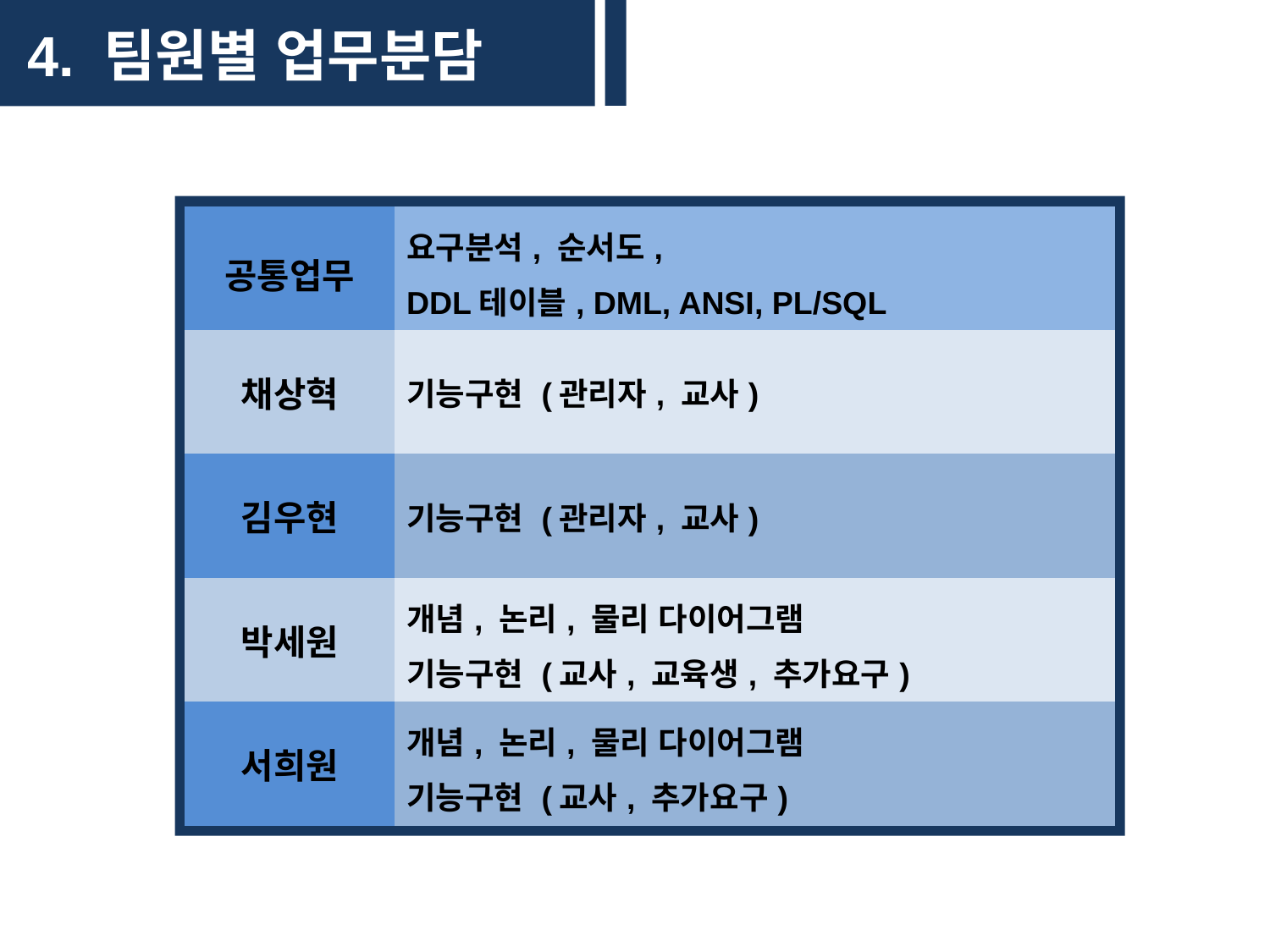

4. 팀원별 업무분담

| 공통업무 | 요구분석, 순서도, DDL테이블, DML, ANSI, PL/SQL |
| --- | --- |
| 채상혁 | 기능구현 (관리자, 교사) |
| 김우현 | 기능구현 (관리자, 교사) |
| 박세원 | 개념, 논리, 물리 다이어그램 기능구현 (교사, 교육생, 추가요구) |
| 서희원 | 개념, 논리, 물리 다이어그램 기능구현 (교사, 추가요구) |